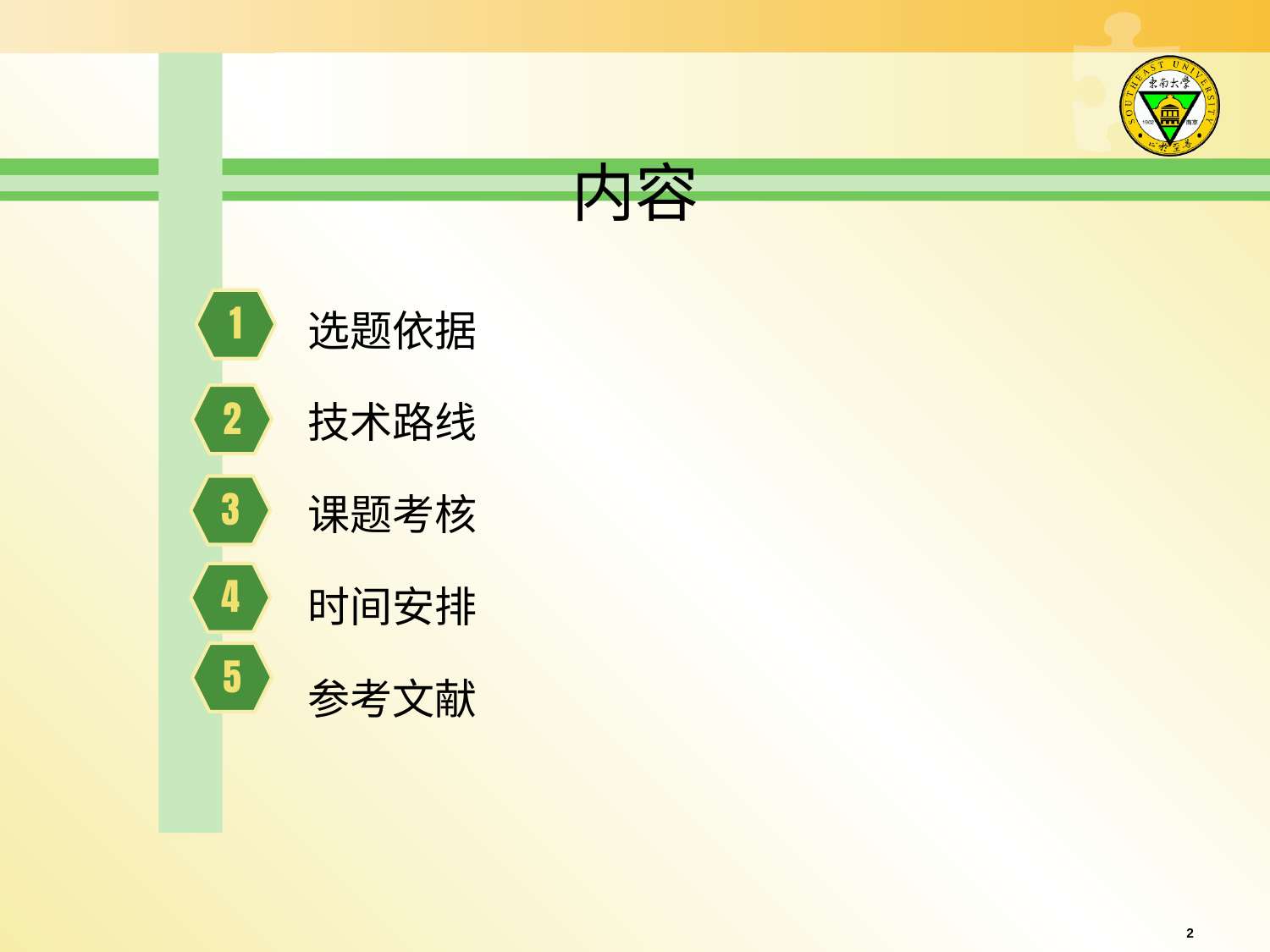

内容
选题依据
技术路线
课题考核
时间安排
参考文献
1
2
3
4
5
2